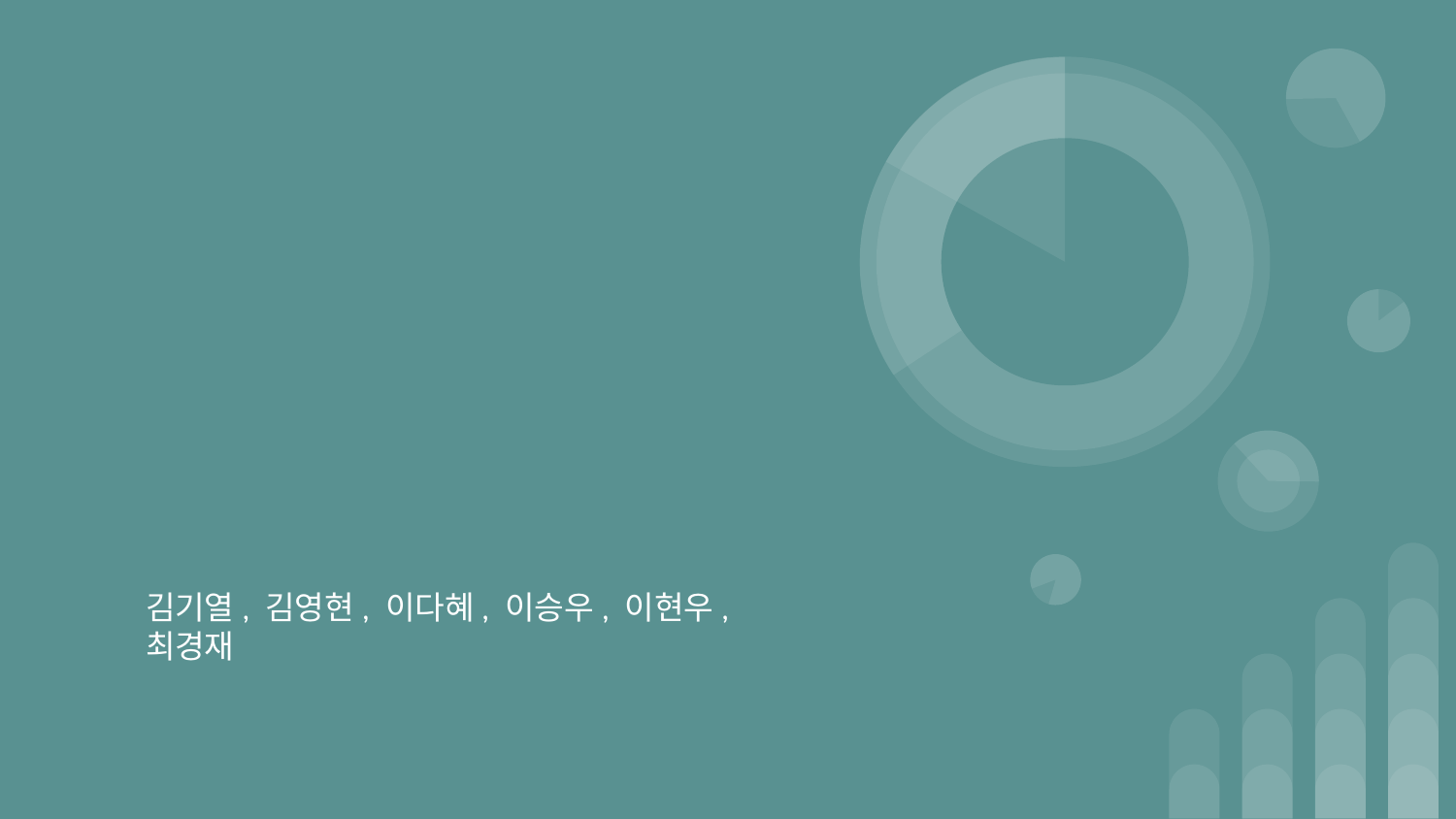

#
김기열, 김영현, 이다혜, 이승우, 이현우, 최경재